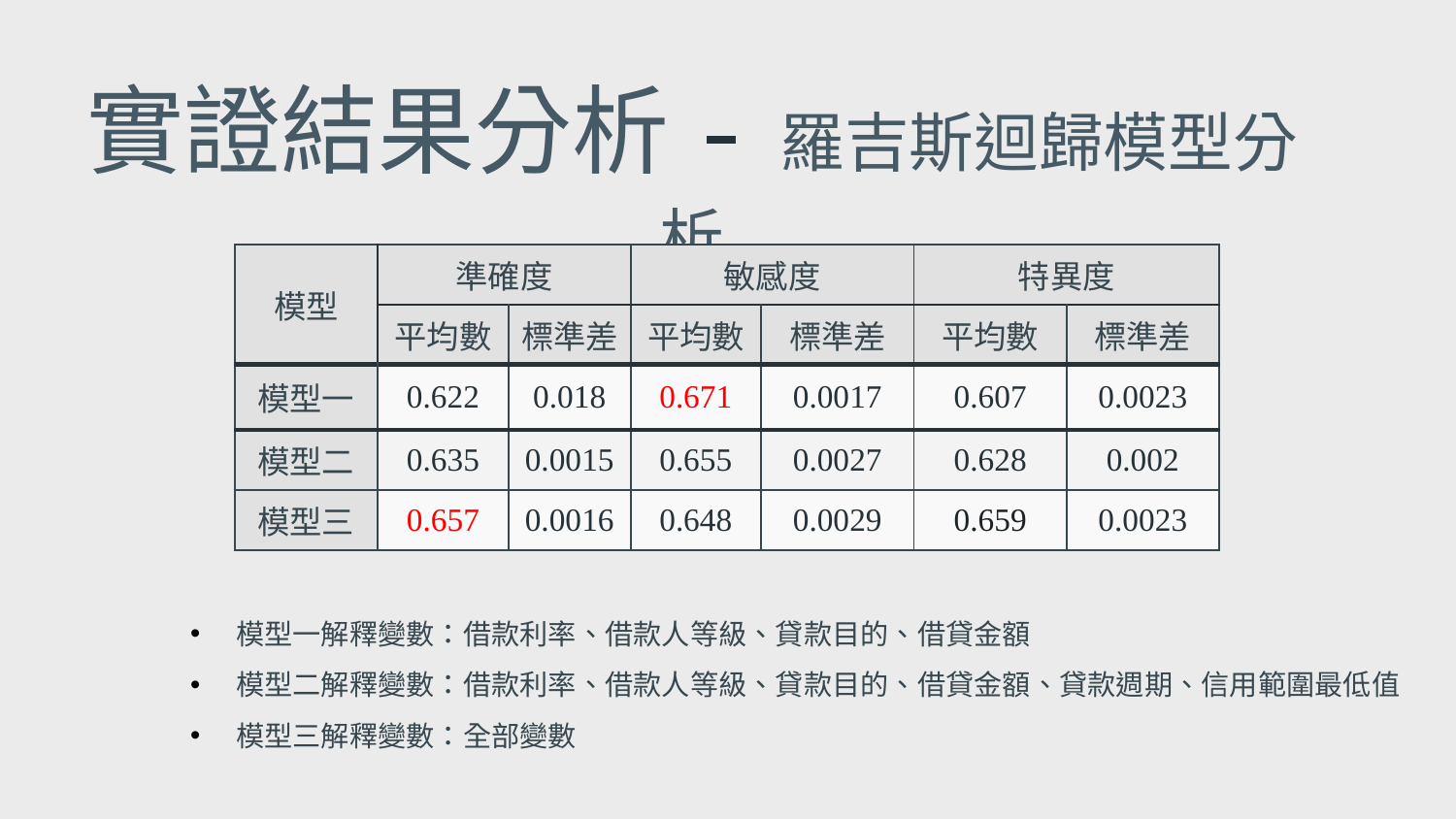

# 實證結果分析- 羅吉斯迴歸模型分析
STAGE 1
| 模型 | 準確度 |  | 敏感度 |  | 特異度 |  |
| --- | --- | --- | --- | --- | --- | --- |
|  | 平均數 | 標準差 | 平均數 | 標準差 | 平均數 | 標準差 |
| 模型一 | 0.622 | 0.018 | 0.671 | 0.0017 | 0.607 | 0.0023 |
| 模型二 | 0.635 | 0.0015 | 0.655 | 0.0027 | 0.628 | 0.002 |
| 模型三 | 0.657 | 0.0016 | 0.648 | 0.0029 | 0.659 | 0.0023 |
STAGE 2

Venus has a beautiful name and is the second planet from the Sun. Its atmosphere is extremely poisonous
STAGE 3
模型一解釋變數：借款利率、借款人等級、貸款目的、借貸金額
模型二解釋變數：借款利率、借款人等級、貸款目的、借貸金額、貸款週期、信用範圍最低值
模型三解釋變數：全部變數